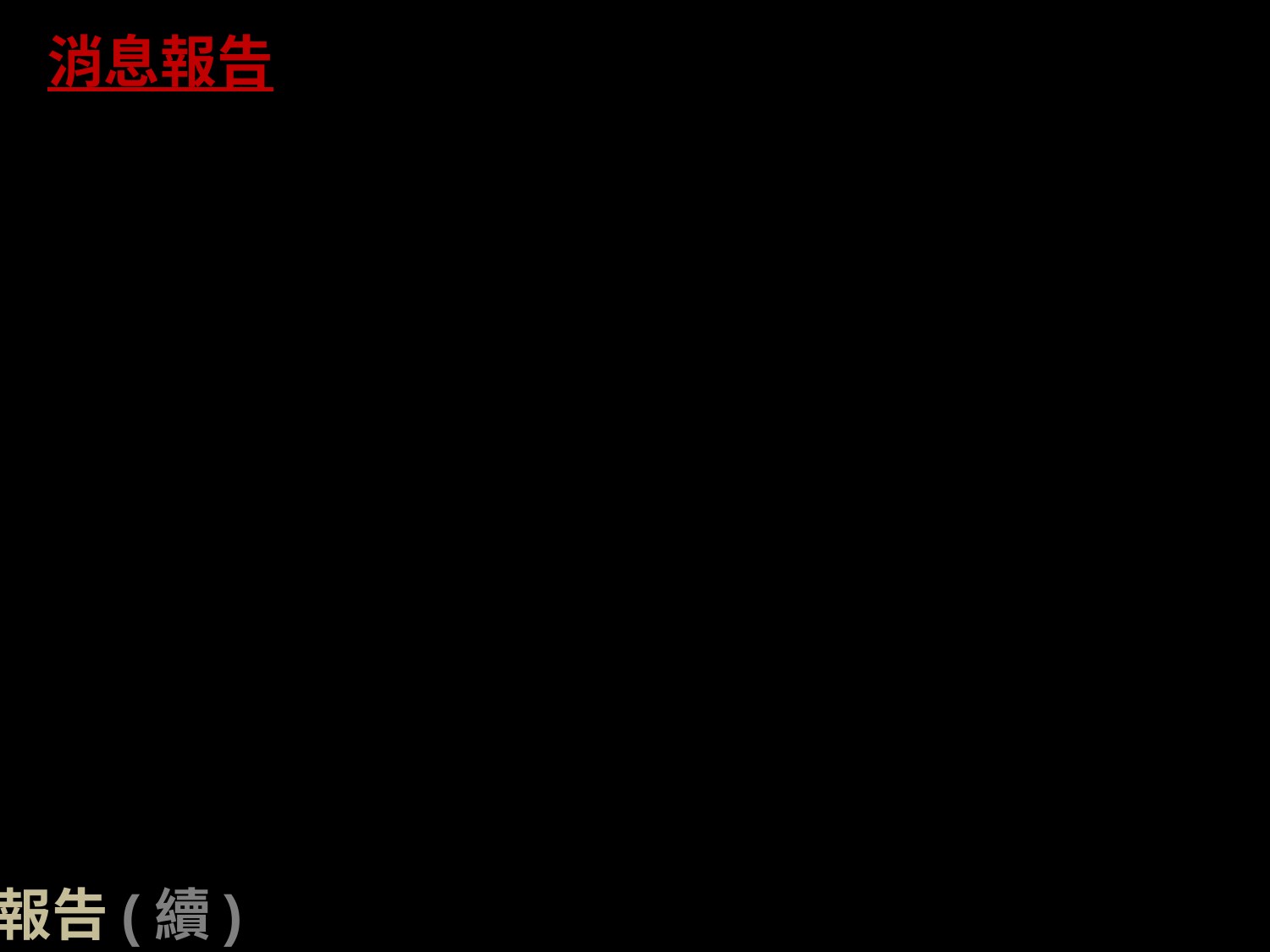

消息報告

歡迎今日 新來的朋友 一同參加主日禮拜，願主祝福！
6 月 28 日至 7 月 1 日舉辦兒童夏令營《新奇一夏玩科學》，報名費每位 500元(含餐飲，材料，保險費)，歡迎邀請社區朋友參加。
3.下一季事工輪值表已張貼於布告欄。
4.本會從本週起有設置代禱箱及代禱單,有需要者,可填寫代禱單投入代禱箱。

報告(續)